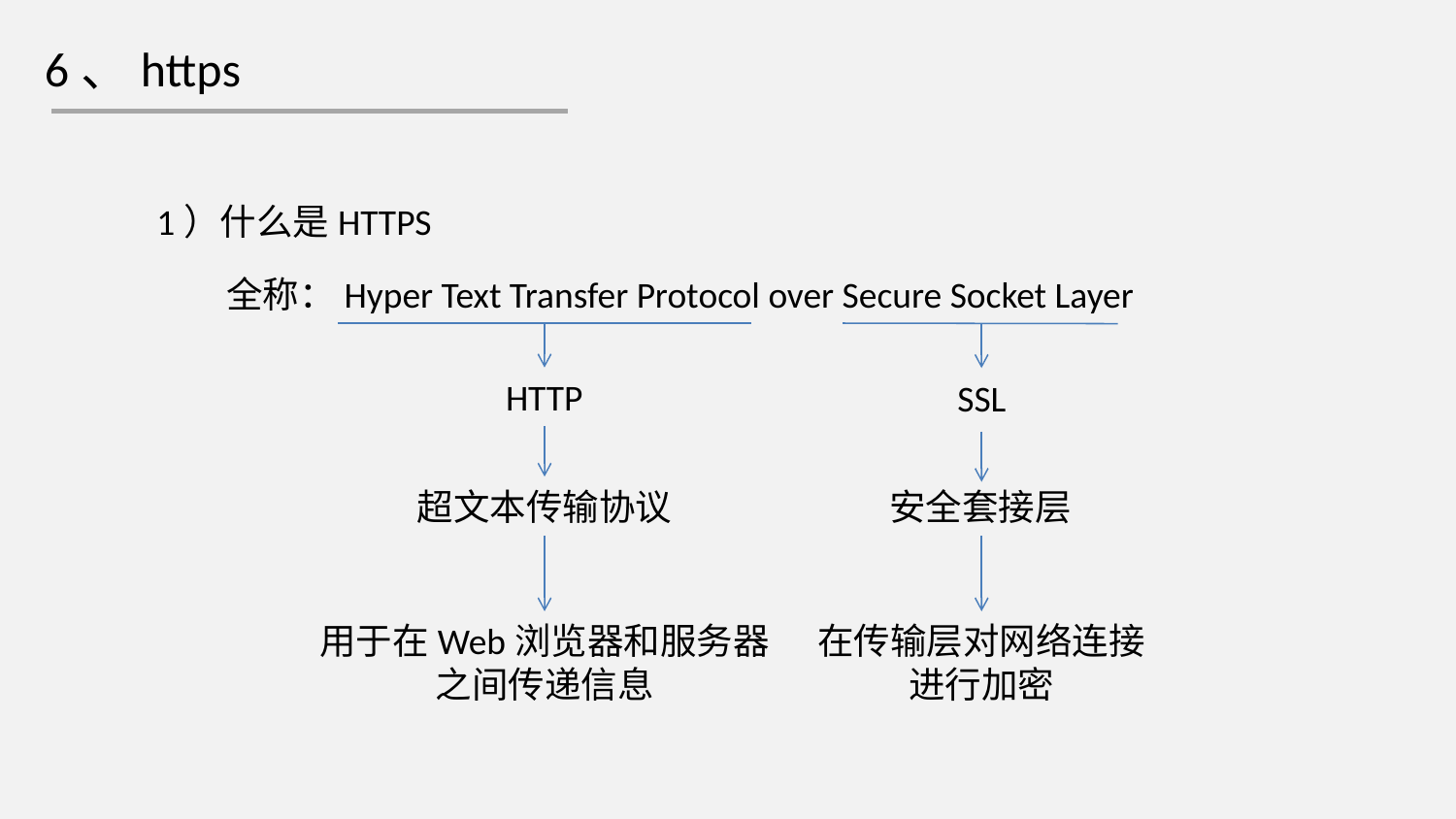

6、https
1）什么是HTTPS
全称：Hyper Text Transfer Protocol over Secure Socket Layer
HTTP
SSL
超文本传输协议
安全套接层
用于在Web浏览器和服务器
之间传递信息
在传输层对网络连接
进行加密